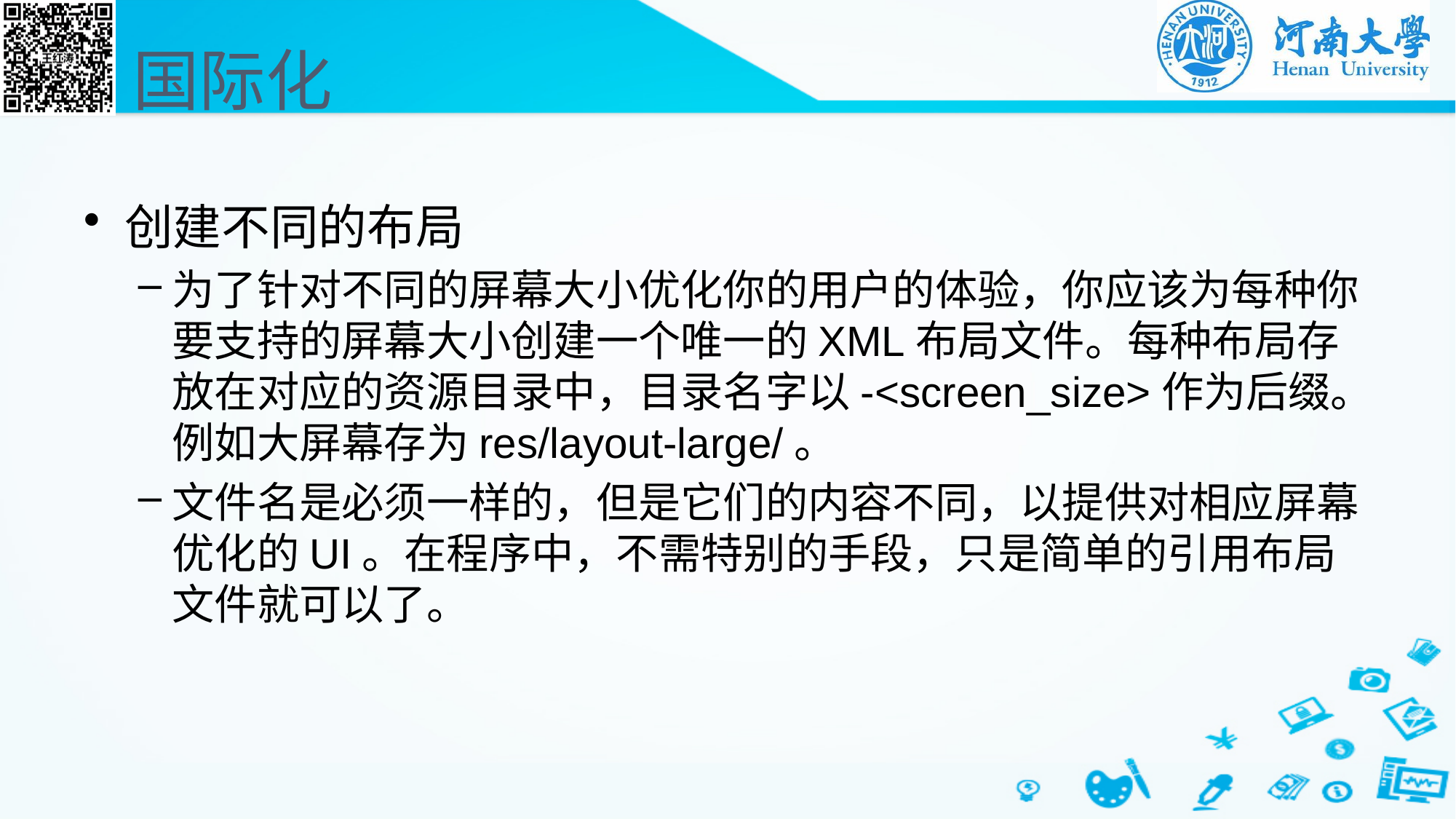

# 国际化
创建不同的布局
为了针对不同的屏幕大小优化你的用户的体验，你应该为每种你要支持的屏幕大小创建一个唯一的XML布局文件。每种布局存放在对应的资源目录中，目录名字以-<screen_size>作为后缀。例如大屏幕存为res/layout-large/。
文件名是必须一样的，但是它们的内容不同，以提供对相应屏幕优化的UI。在程序中，不需特别的手段，只是简单的引用布局文件就可以了。